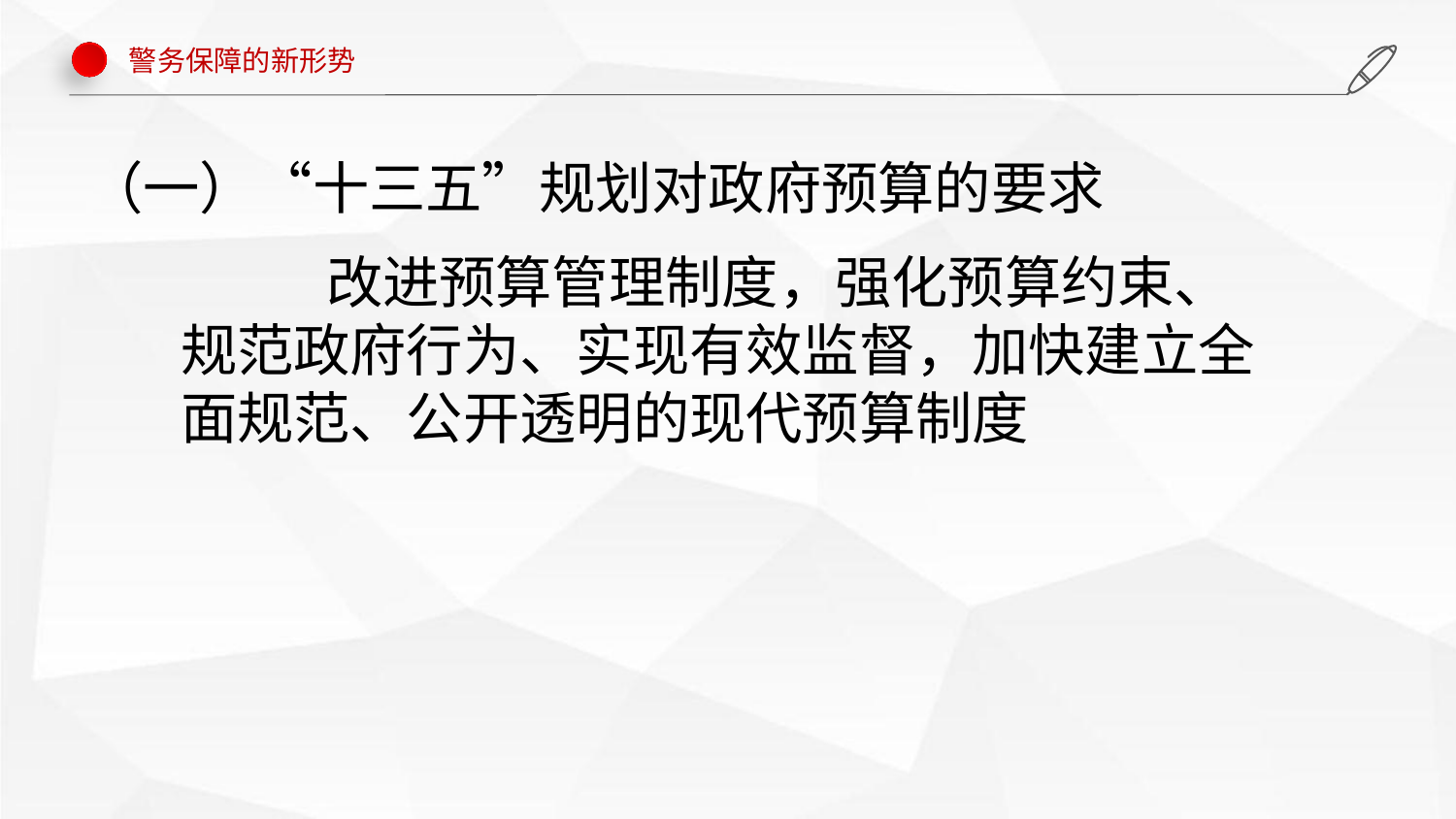

警务保障的新形势

（一）“十三五”规划对政府预算的要求
	改进预算管理制度，强化预算约束、规范政府行为、实现有效监督，加快建立全面规范、公开透明的现代预算制度